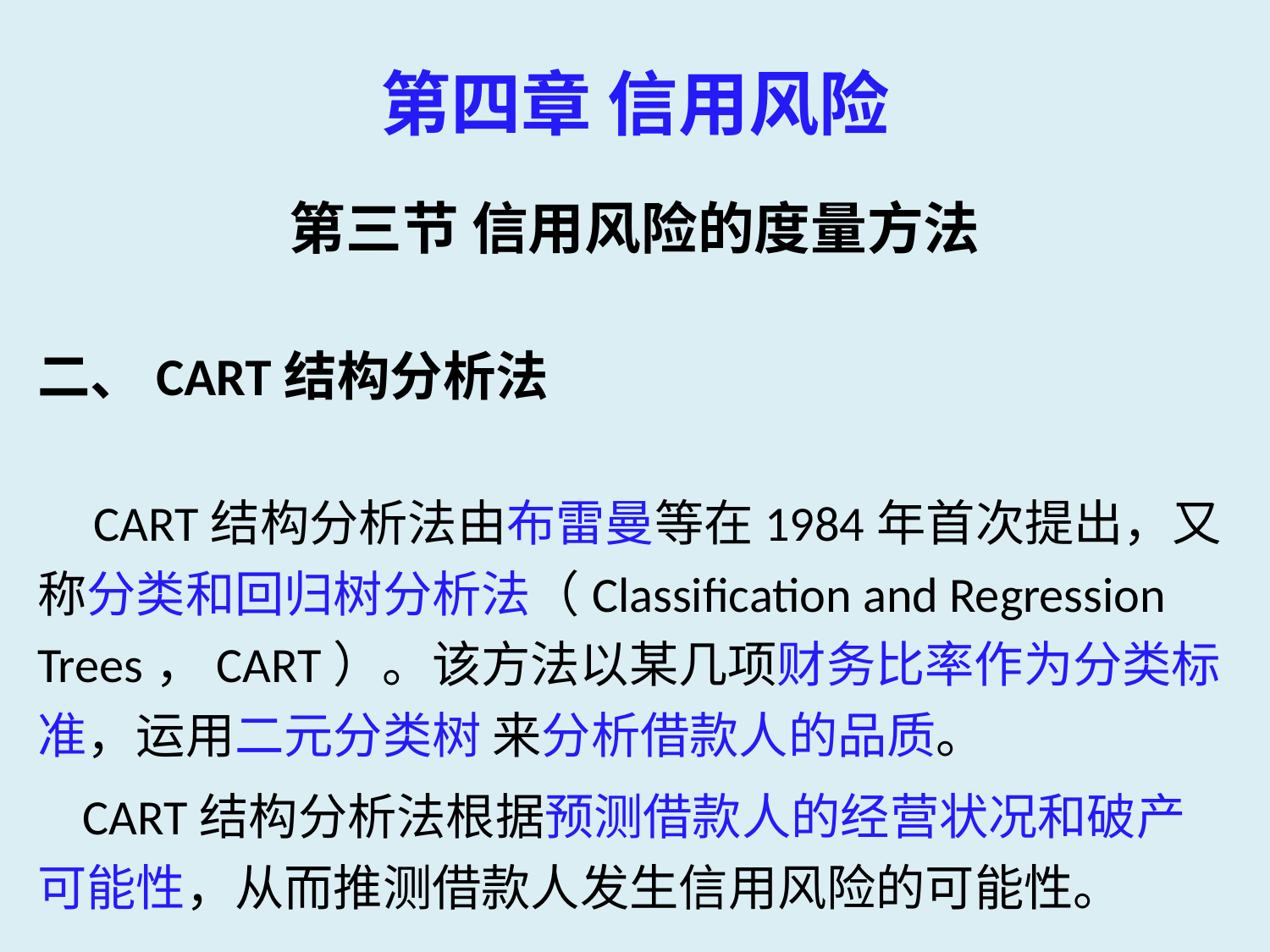

# 第四章 信用风险
第三节 信用风险的度量方法

二、CART结构分析法

     CART结构分析法由布雷曼等在1984年首次提出，又称分类和回归树分析法（Classification and Regression Trees，CART）。该方法以某几项财务比率作为分类标准，运用二元分类树 来分析借款人的品质。
    CART结构分析法根据预测借款人的经营状况和破产可能性，从而推测借款人发生信用风险的可能性。